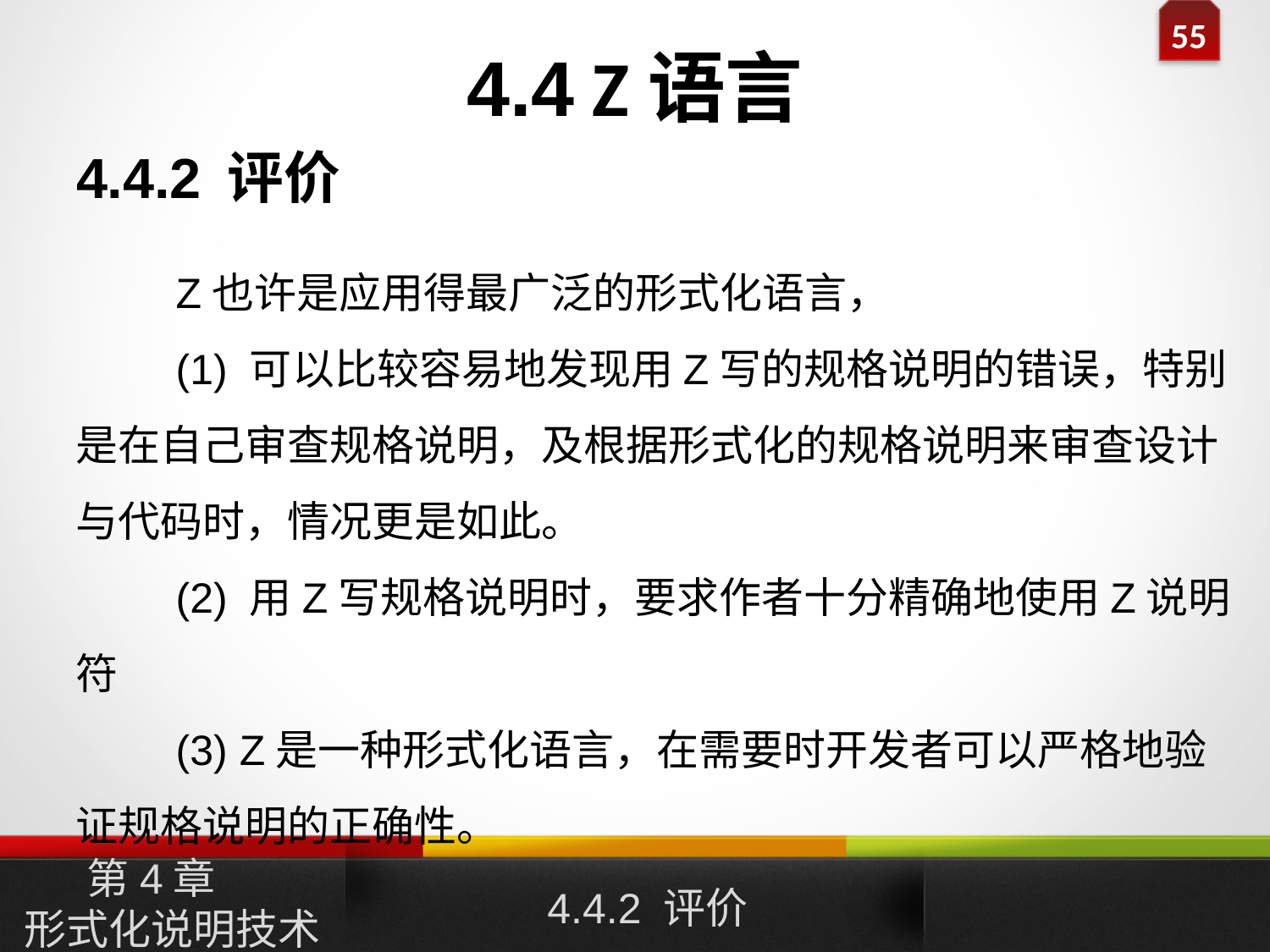

# 4.4 Z语言
4.4.2 评价
Z也许是应用得最广泛的形式化语言，
(1) 可以比较容易地发现用Z写的规格说明的错误，特别是在自己审查规格说明，及根据形式化的规格说明来审查设计与代码时，情况更是如此。
(2) 用Z写规格说明时，要求作者十分精确地使用Z说明符
(3) Z是一种形式化语言，在需要时开发者可以严格地验证规格说明的正确性。
第4章
形式化说明技术
4.4.2 评价